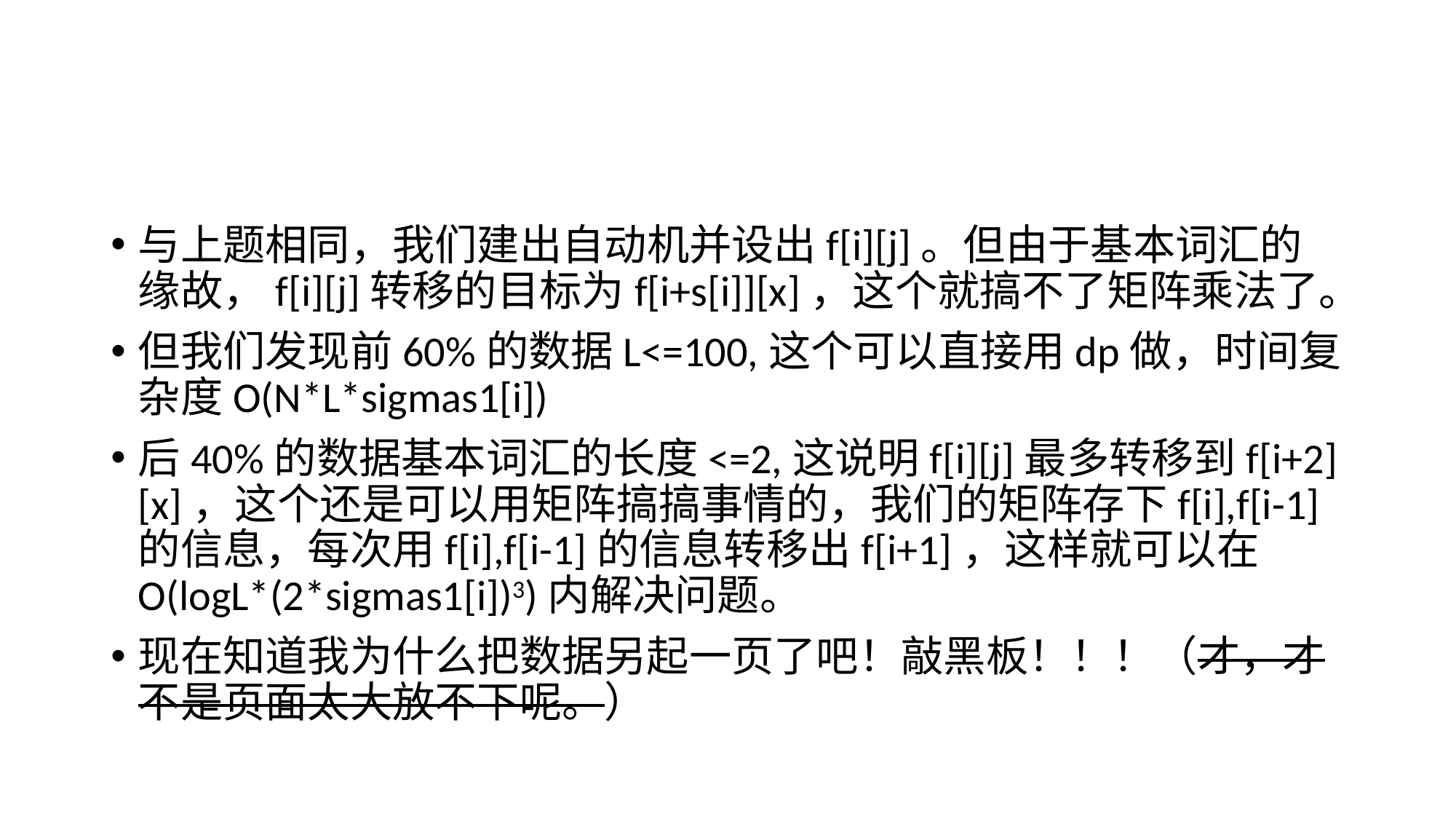

#
与上题相同，我们建出自动机并设出f[i][j]。但由于基本词汇的缘故，f[i][j]转移的目标为f[i+s[i]][x]，这个就搞不了矩阵乘法了。
但我们发现前60%的数据L<=100,这个可以直接用dp做，时间复杂度O(N*L*sigmas1[i])
后40%的数据基本词汇的长度<=2,这说明f[i][j]最多转移到f[i+2][x]，这个还是可以用矩阵搞搞事情的，我们的矩阵存下f[i],f[i-1]的信息，每次用f[i],f[i-1]的信息转移出f[i+1]，这样就可以在O(logL*(2*sigmas1[i])3)内解决问题。
现在知道我为什么把数据另起一页了吧！敲黑板！！！（才，才不是页面太大放不下呢。）